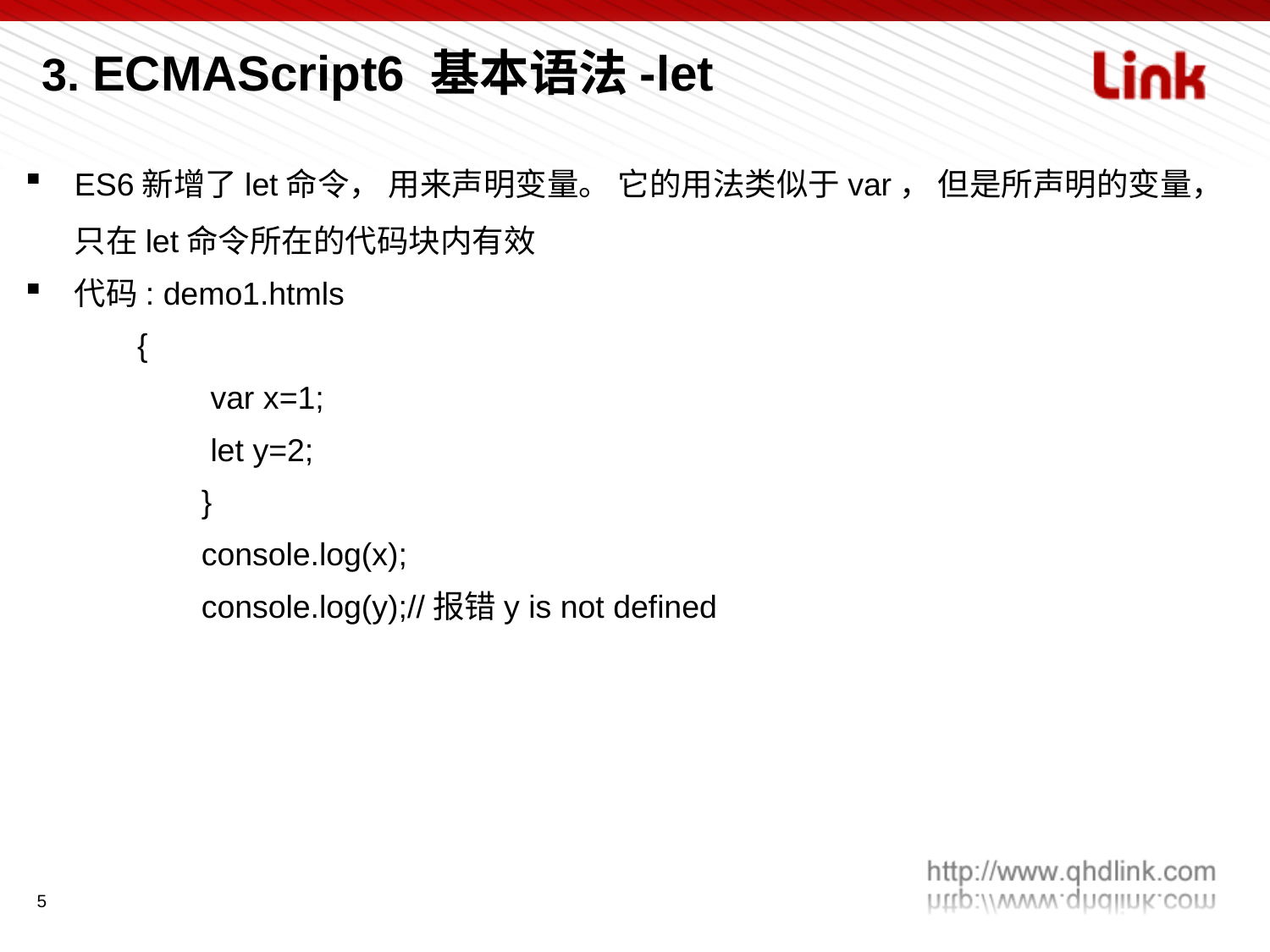

3. ECMAScript6 基本语法-let
ES6新增了let命令， 用来声明变量。 它的用法类似于var， 但是所声明的变量， 只在let命令所在的代码块内有效
代码: demo1.htmls
             {
		 var x=1;
		 let y=2;
		}
		console.log(x);
		console.log(y);//报错y is not defined
5